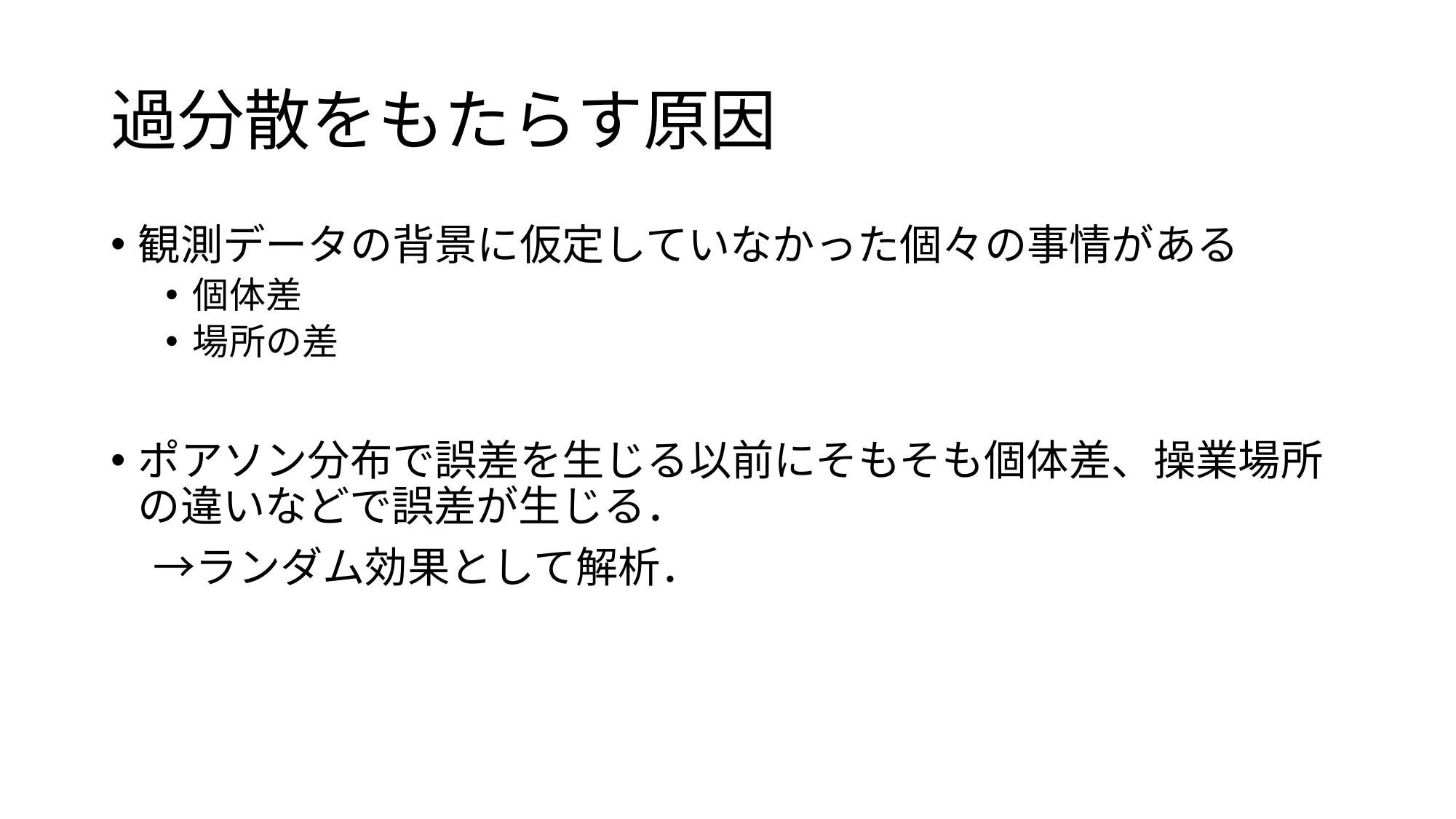

# 過分散をもたらす原因
観測データの背景に仮定していなかった個々の事情がある
個体差
場所の差

ポアソン分布で誤差を生じる以前にそもそも個体差、操業場所の違いなどで誤差が生じる．
　→ランダム効果として解析．